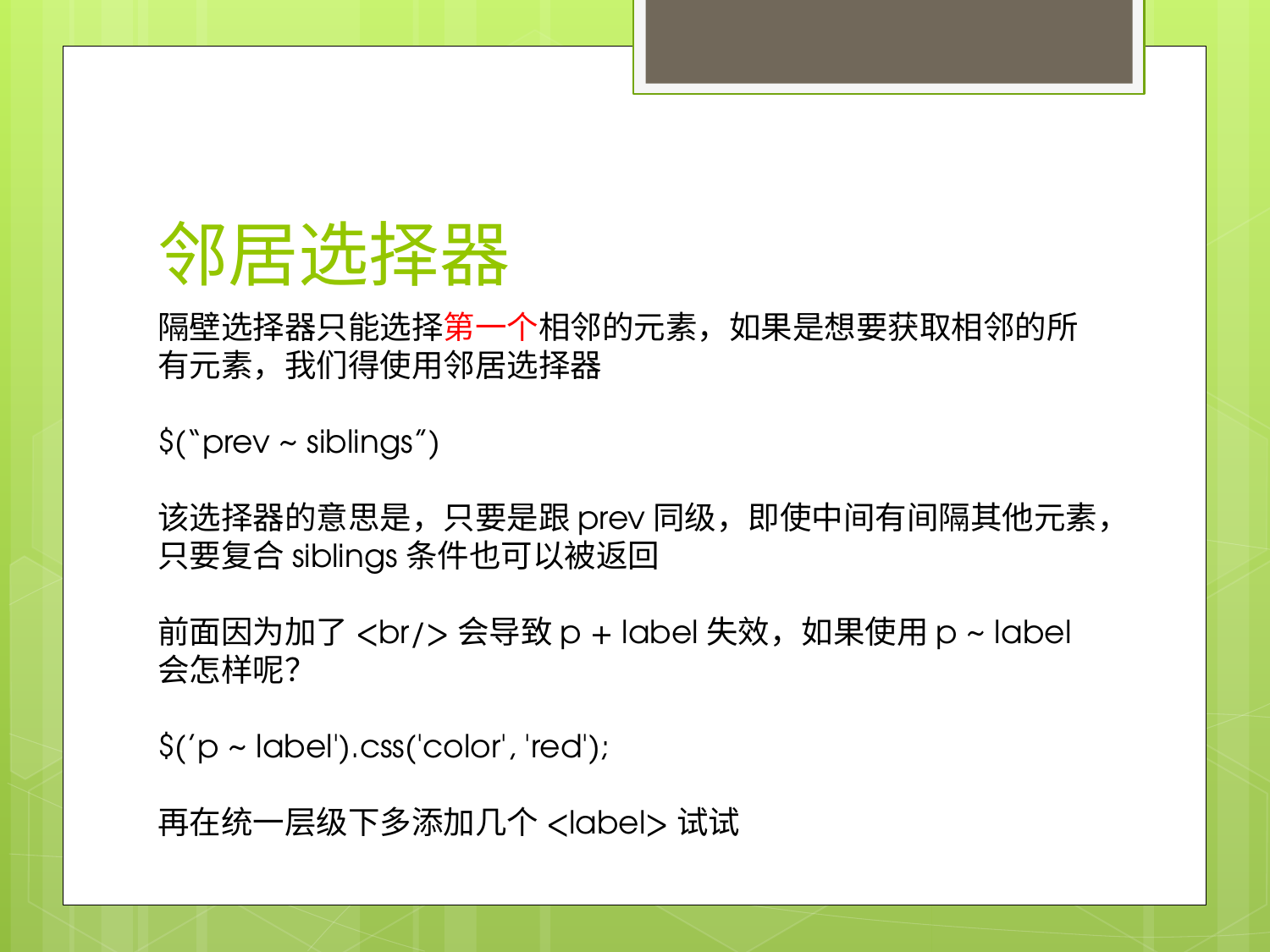

# 邻居选择器
隔壁选择器只能选择第一个相邻的元素，如果是想要获取相邻的所有元素，我们得使用邻居选择器

$(“prev ~ siblings”)

该选择器的意思是，只要是跟prev同级，即使中间有间隔其他元素，只要复合siblings条件也可以被返回

前面因为加了<br/>会导致p + label失效，如果使用p ~ label会怎样呢？

$(’p ~ label').css('color', 'red');

再在统一层级下多添加几个<label>试试